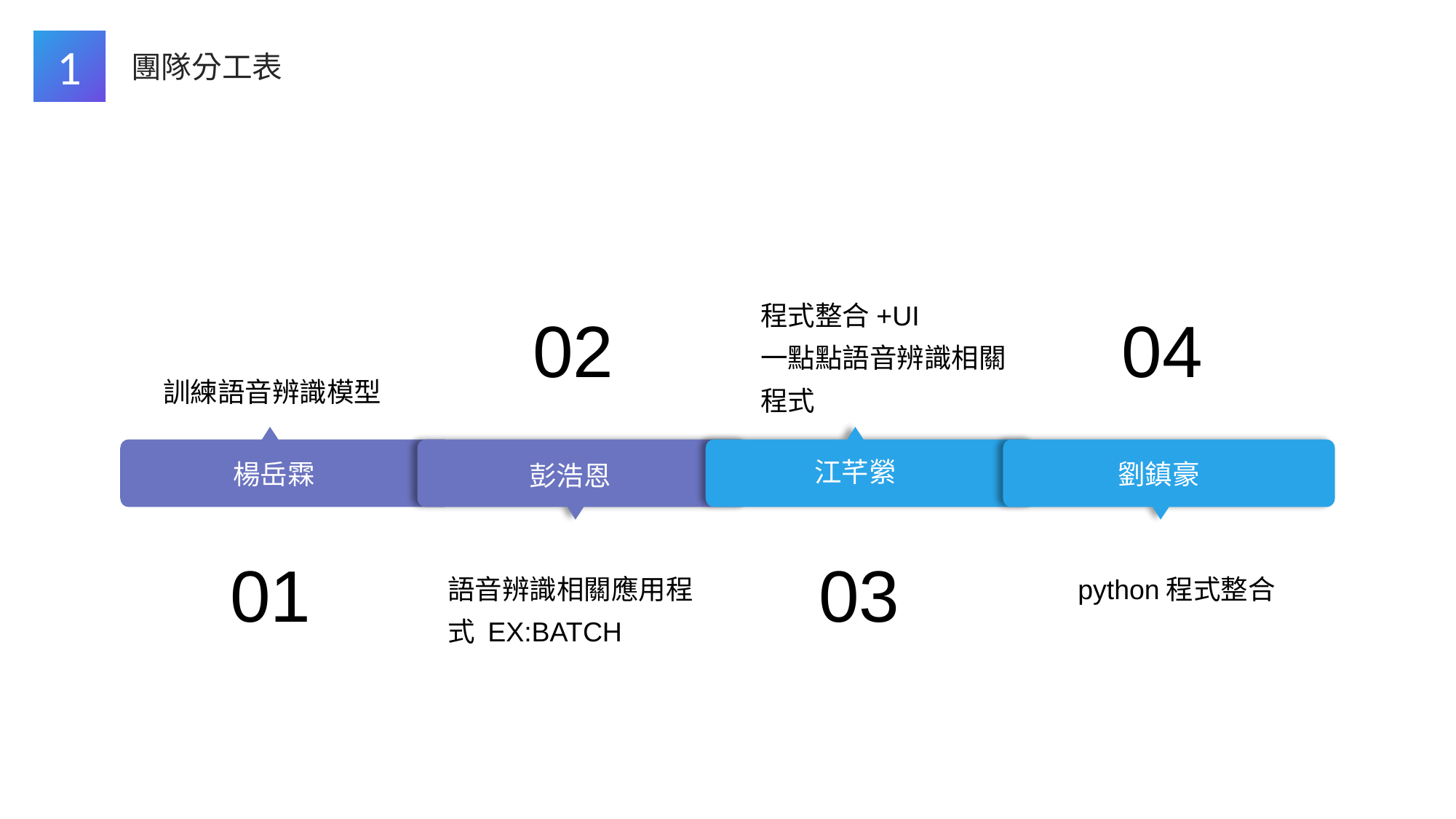

1
團隊分工表
程式整合+UI
一點點語音辨識相關程式
02
04
訓練語音辨識模型

        楊岳霖

      江芊縈

     劉鎮豪
      彭浩恩
01
03
語音辨識相關應用程式 EX:BATCH
python程式整合